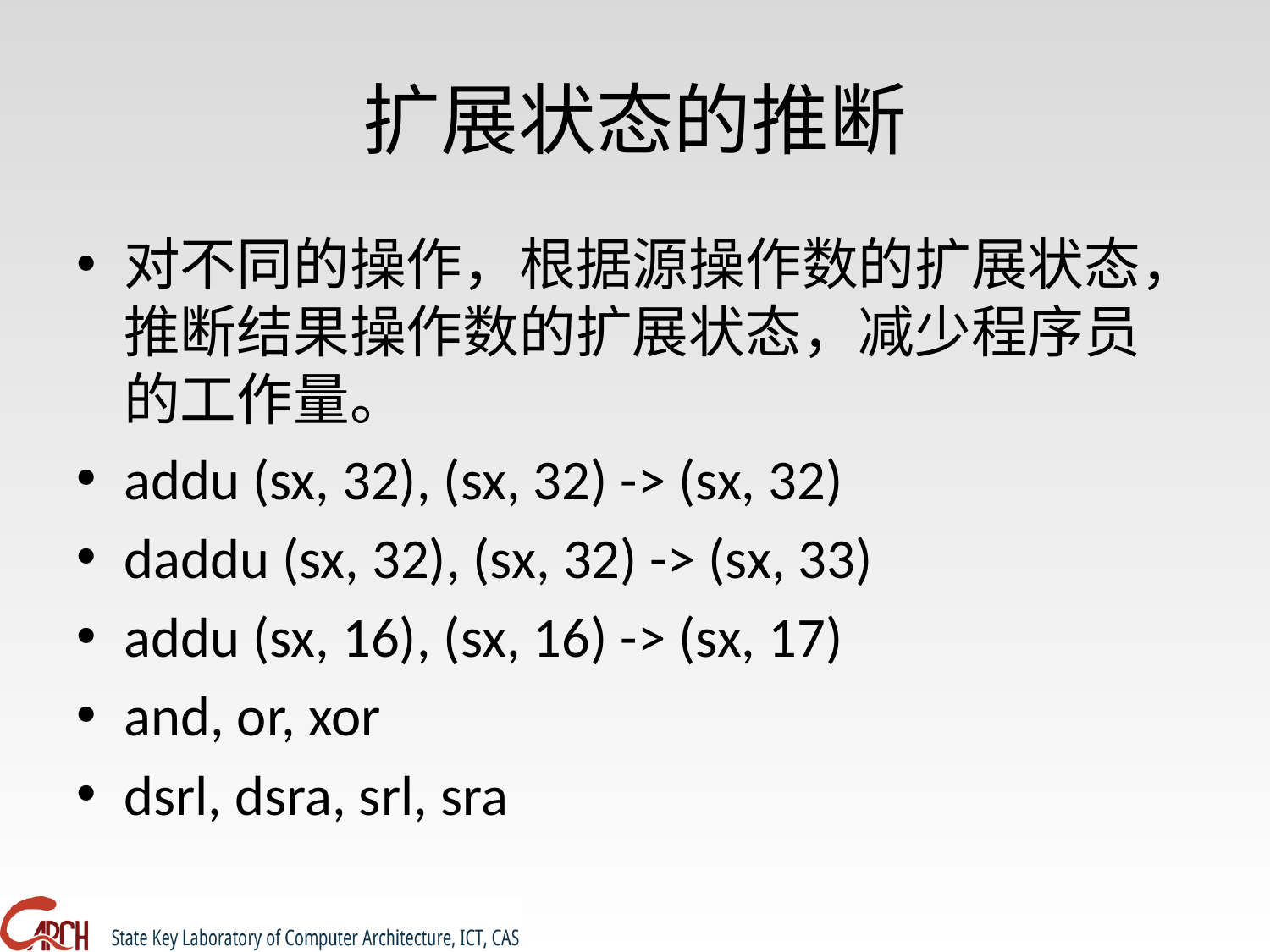

# 扩展状态的推断
对不同的操作，根据源操作数的扩展状态，推断结果操作数的扩展状态，减少程序员的工作量。
addu (sx, 32), (sx, 32) -> (sx, 32)
daddu (sx, 32), (sx, 32) -> (sx, 33)
addu (sx, 16), (sx, 16) -> (sx, 17)
and, or, xor
dsrl, dsra, srl, sra